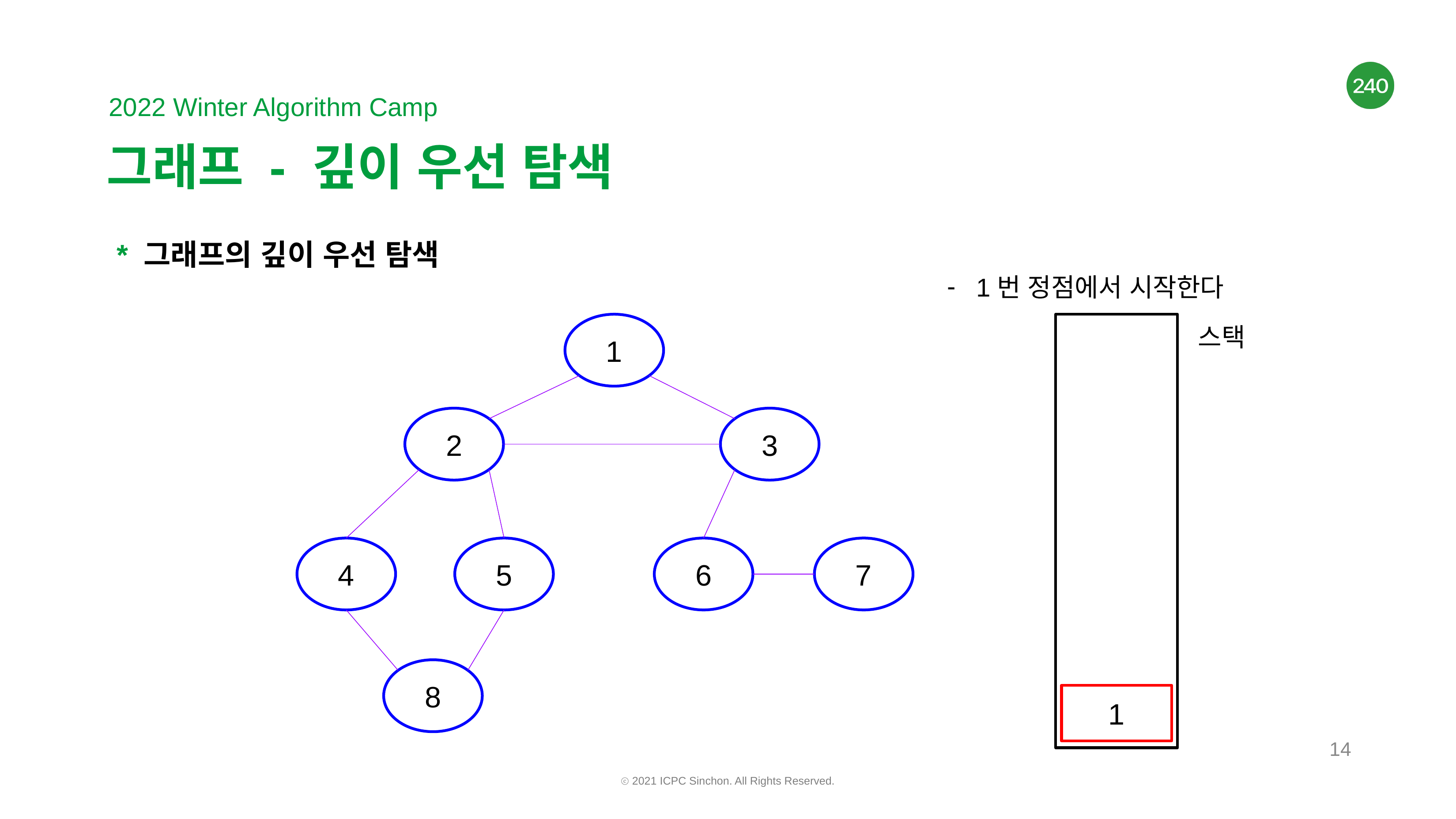

# 그래프 - 깊이 우선 탐색
* 그래프의 깊이 우선 탐색
1번 정점에서 시작한다
1

스택
2
3
4
5
6
7
8
1
14
ⓒ 2021 ICPC Sinchon. All Rights Reserved.